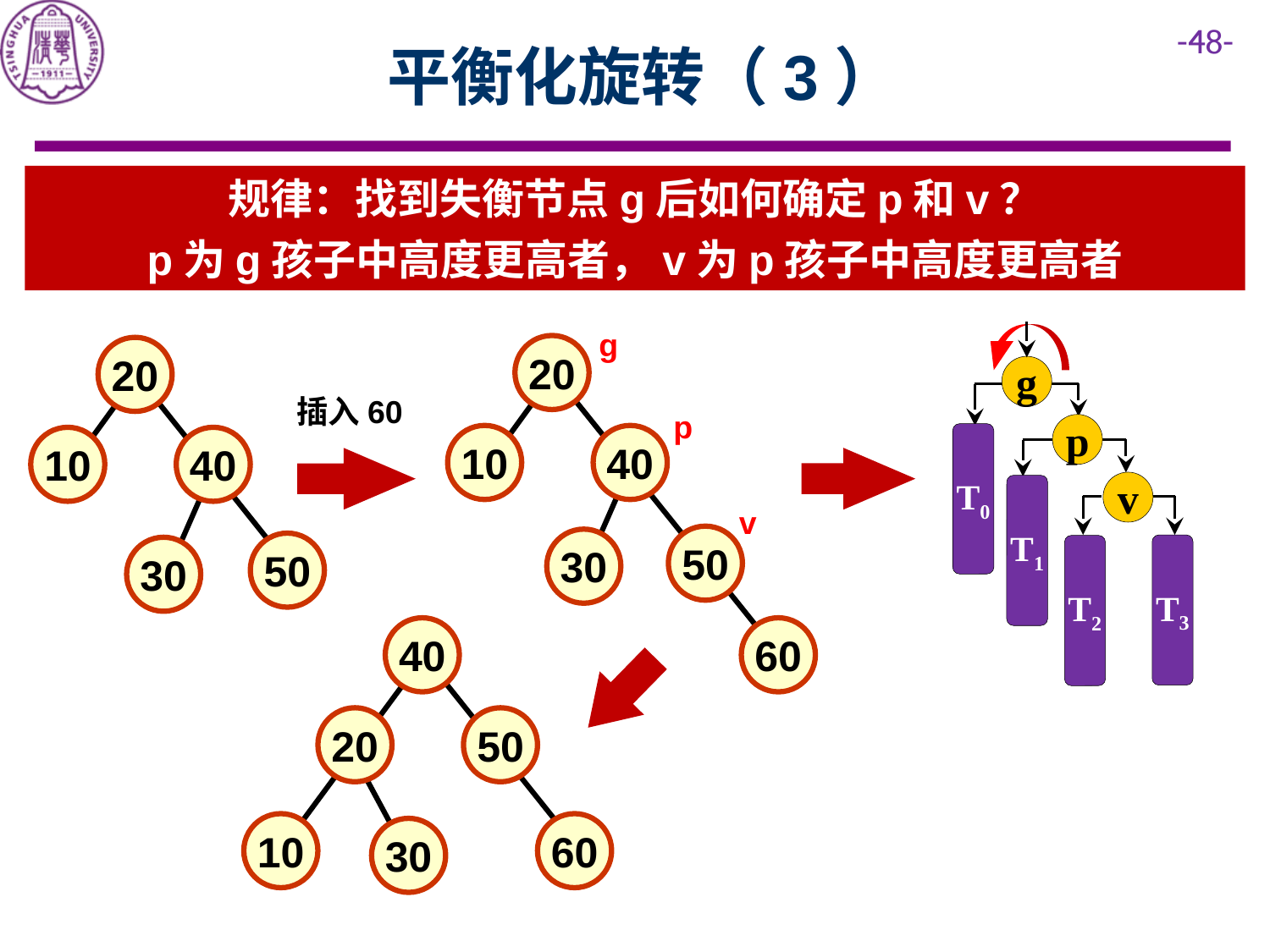

# 平衡化旋转（3）
规律：找到失衡节点g后如何确定p和v？
p为g孩子中高度更高者，v为p孩子中高度更高者
g
20

10
40

50
30
60
p
v

g
p
T0
v
T1
T3
T2

20

10
40

50
30
插入60

40

20
50

10
60
30